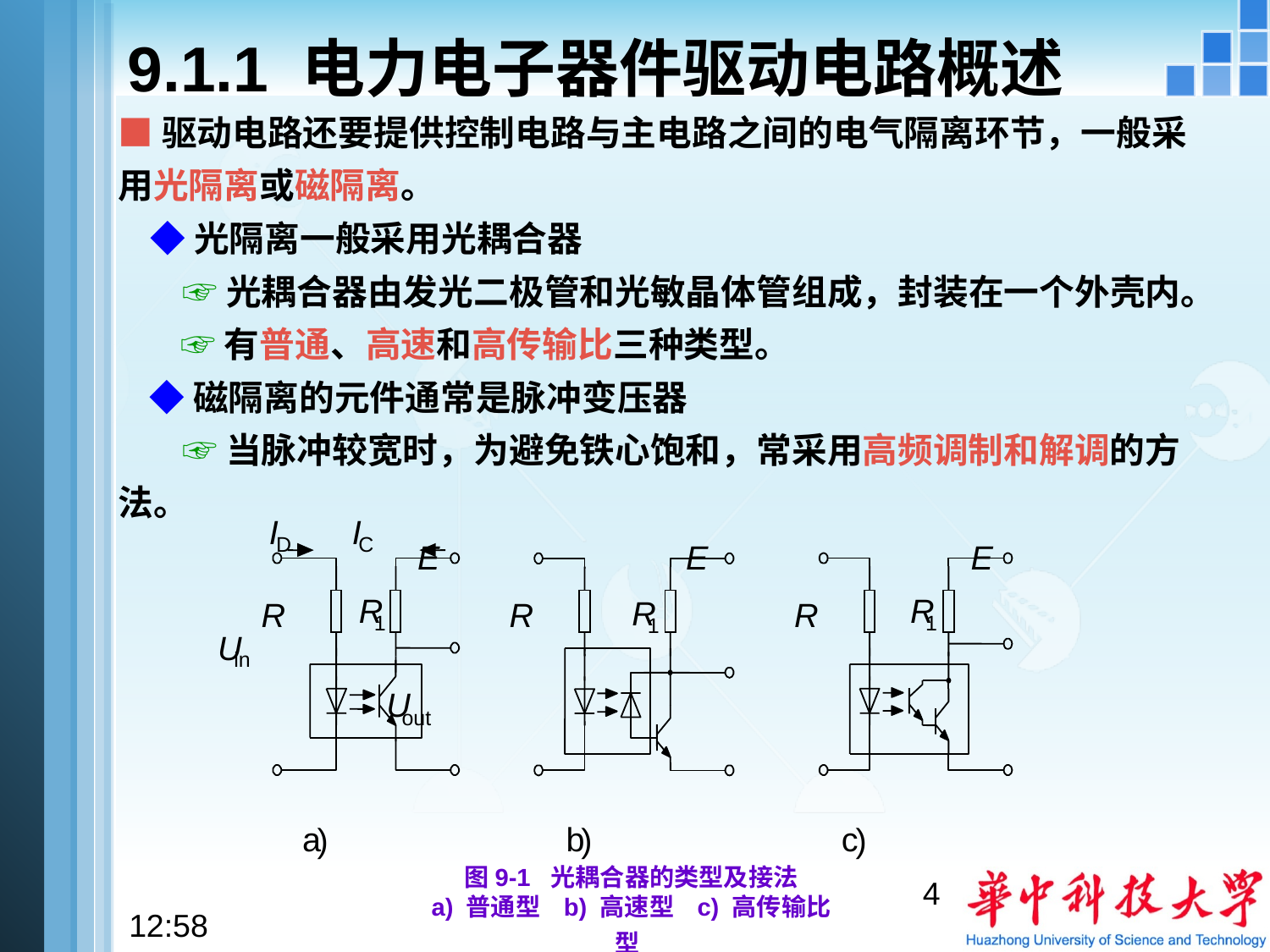

# 9.1.1 电力电子器件驱动电路概述
■驱动电路还要提供控制电路与主电路之间的电气隔离环节，一般采用光隔离或磁隔离。
    ◆光隔离一般采用光耦合器
        ☞光耦合器由发光二极管和光敏晶体管组成，封装在一个外壳内。
        ☞有普通、高速和高传输比三种类型。
    ◆磁隔离的元件通常是脉冲变压器
        ☞当脉冲较宽时，为避免铁心饱和，常采用高频调制和解调的方法。

I
I
D
C
E
E
E

R
R
R
R
R
R
1
1
1
U

in

U

out

a
b
c
)
)
)
图9-1  光耦合器的类型及接法
a) 普通型   b) 高速型   c) 高传输比型
4
12:58